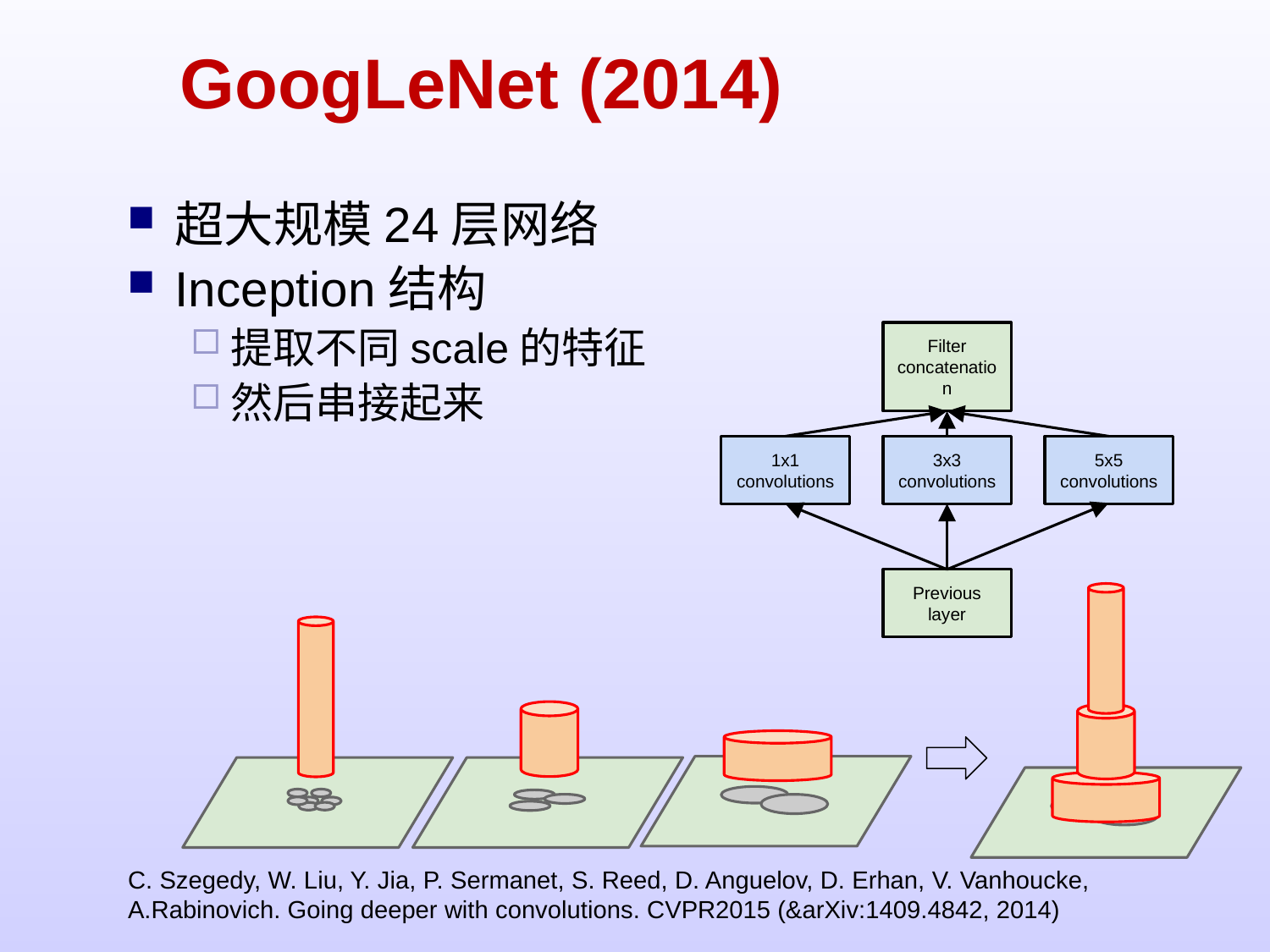

# GoogLeNet (2014)
超大规模24层网络
Inception结构
提取不同scale的特征
然后串接起来

Filter concatenation
1x1 convolutions
3x3 convolutions
5x5 convolutions
Previous layer

C. Szegedy, W. Liu, Y. Jia, P. Sermanet, S. Reed, D. Anguelov, D. Erhan, V. Vanhoucke, A.Rabinovich. Going deeper with convolutions. CVPR2015 (&arXiv:1409.4842, 2014)